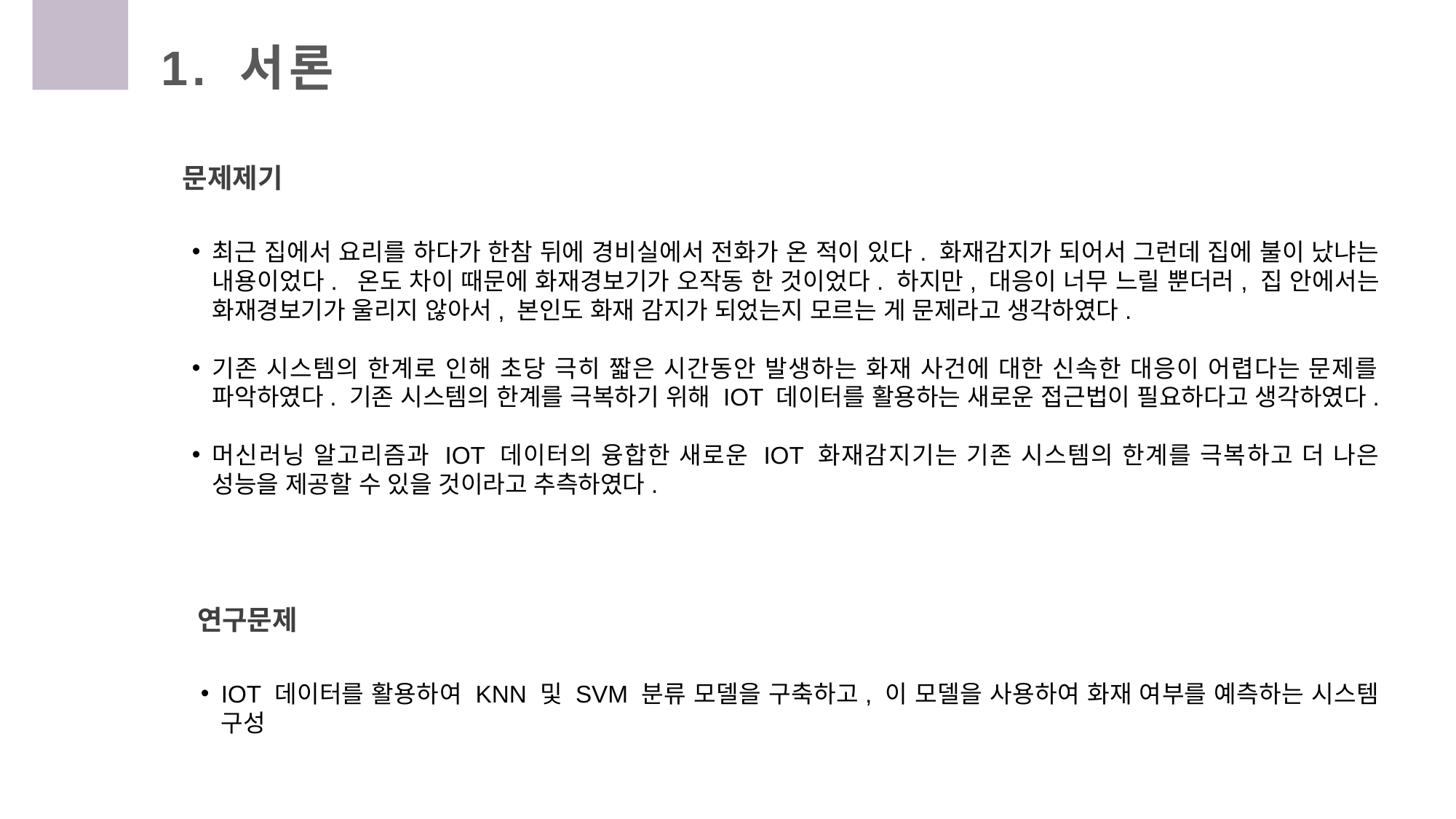

1. 서론
문제제기
최근 집에서 요리를 하다가 한참 뒤에 경비실에서 전화가 온 적이 있다. 화재감지가 되어서 그런데 집에 불이 났냐는 내용이었다.  온도 차이 때문에 화재경보기가 오작동 한 것이었다. 하지만, 대응이 너무 느릴 뿐더러, 집 안에서는 화재경보기가 울리지 않아서, 본인도 화재 감지가 되었는지 모르는 게 문제라고 생각하였다.

기존 시스템의 한계로 인해 초당 극히 짧은 시간동안 발생하는 화재 사건에 대한 신속한 대응이 어렵다는 문제를 파악하였다. 기존 시스템의 한계를 극복하기 위해 IOT 데이터를 활용하는 새로운 접근법이 필요하다고 생각하였다.

머신러닝 알고리즘과 IOT 데이터의 융합한 새로운 IOT 화재감지기는 기존 시스템의 한계를 극복하고 더 나은 성능을 제공할 수 있을 것이라고 추측하였다.
연구문제
IOT 데이터를 활용하여 KNN 및 SVM 분류 모델을 구축하고, 이 모델을 사용하여 화재 여부를 예측하는 시스템 구성